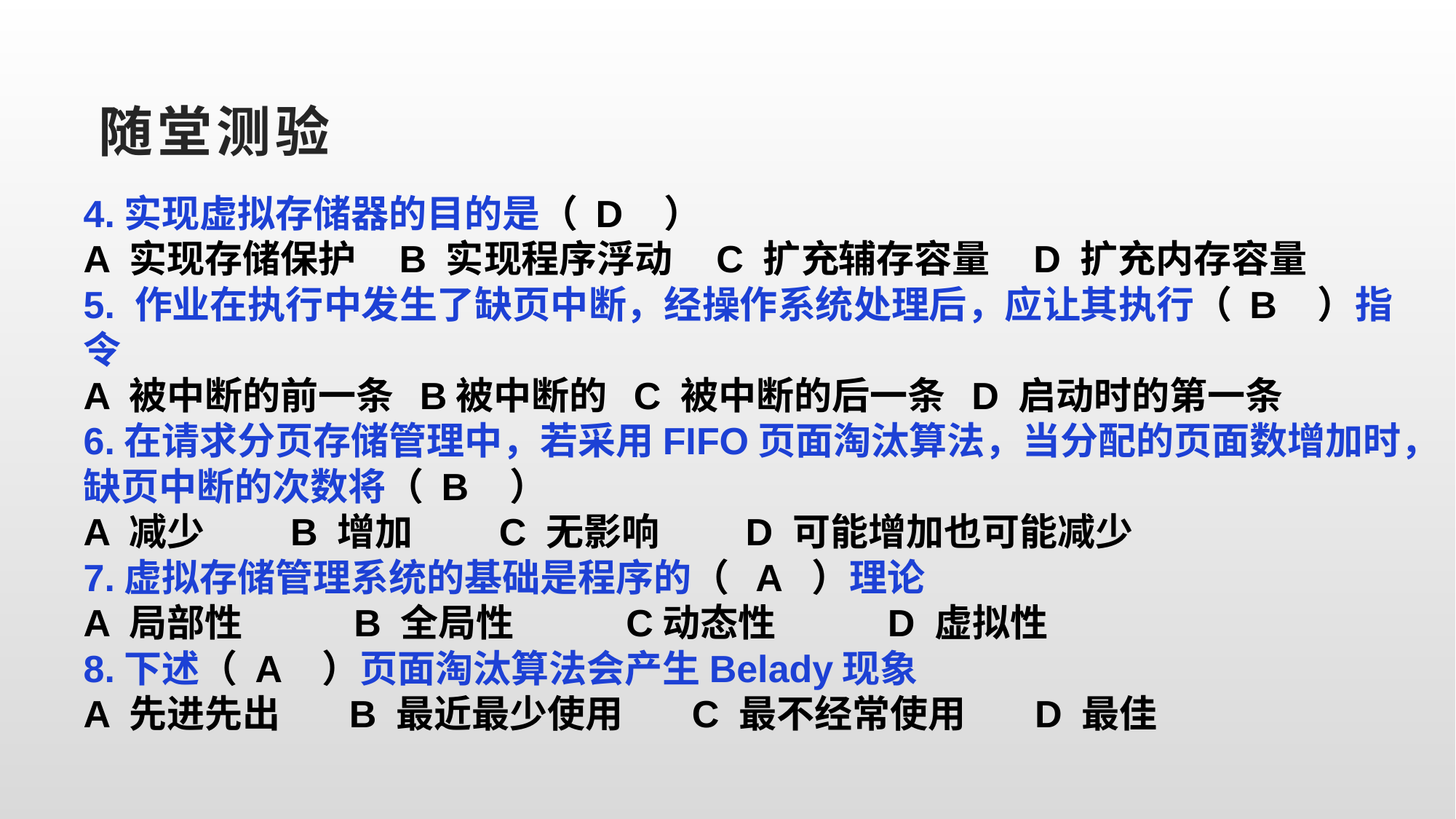

随堂测验
4.实现虚拟存储器的目的是（ D   ）
A 实现存储保护    B 实现程序浮动    C 扩充辅存容量    D 扩充内存容量
5. 作业在执行中发生了缺页中断，经操作系统处理后，应让其执行（ B   ）指令
A 被中断的前一条  B被中断的  C 被中断的后一条  D 启动时的第一条
6.在请求分页存储管理中，若采用FIFO页面淘汰算法，当分配的页面数增加时，缺页中断的次数将（ B   ）
A 减少         B 增加         C 无影响         D 可能增加也可能减少
7.虚拟存储管理系统的基础是程序的（  A  ）理论
A 局部性            B 全局性            C动态性            D 虚拟性
8.下述（ A   ）页面淘汰算法会产生Belady现象
A 先进先出       B 最近最少使用       C 最不经常使用       D 最佳